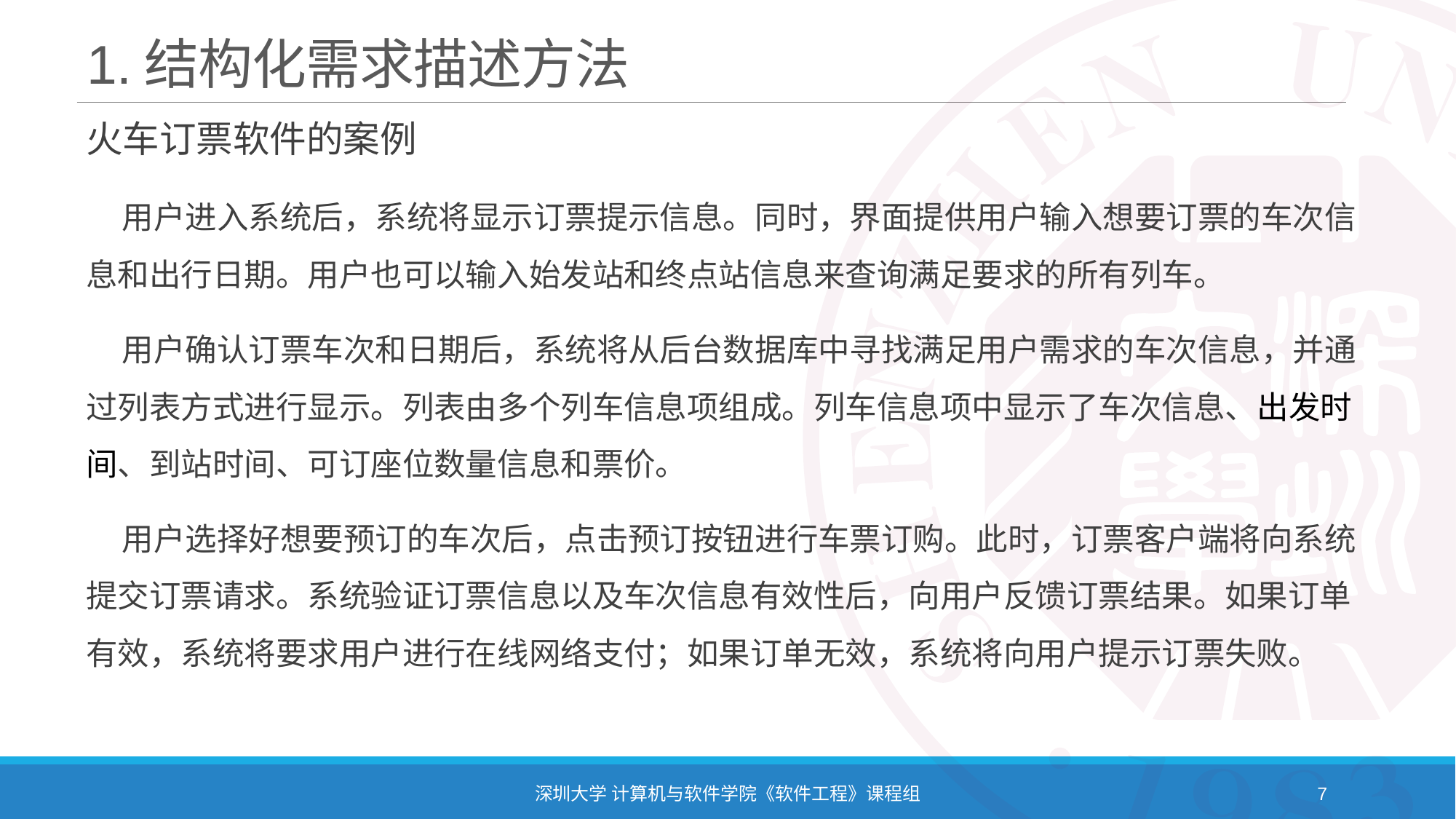

# 1.结构化需求描述方法
火车订票软件的案例
用户进入系统后，系统将显示订票提示信息。同时，界面提供用户输入想要订票的车次信息和出行日期。用户也可以输入始发站和终点站信息来查询满足要求的所有列车。
用户确认订票车次和日期后，系统将从后台数据库中寻找满足用户需求的车次信息，并通过列表方式进行显示。列表由多个列车信息项组成。列车信息项中显示了车次信息、出发时间、到站时间、可订座位数量信息和票价。
用户选择好想要预订的车次后，点击预订按钮进行车票订购。此时，订票客户端将向系统提交订票请求。系统验证订票信息以及车次信息有效性后，向用户反馈订票结果。如果订单有效，系统将要求用户进行在线网络支付；如果订单无效，系统将向用户提示订票失败。
深圳大学 计算机与软件学院《软件工程》课程组
7